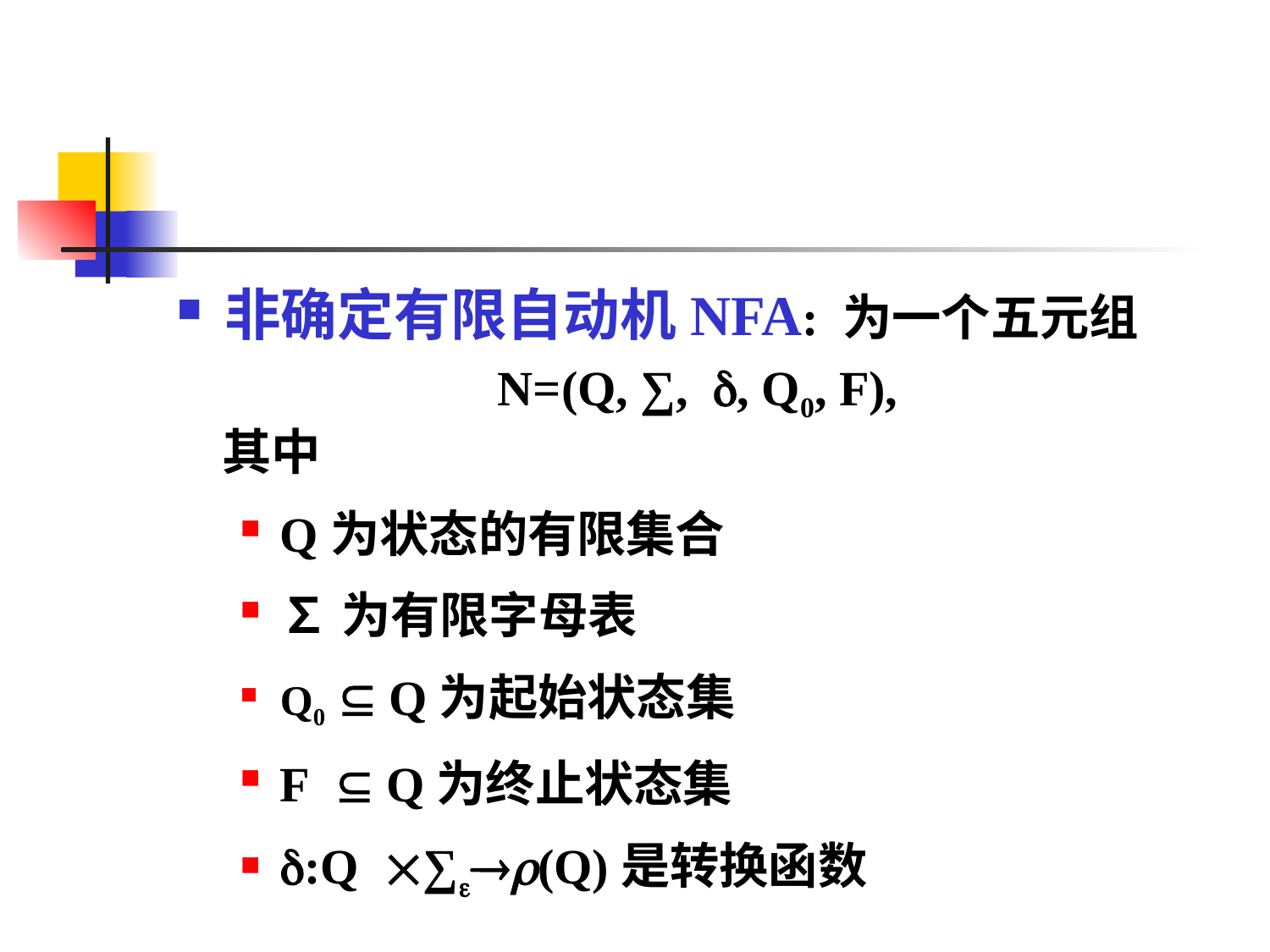

#
非确定有限自动机NFA: 为一个五元组
N=(Q, ∑, δ, Q0, F),
   其中
Q为状态的有限集合
∑为有限字母表
Q0 ⊆ Q为起始状态集
F ⊆ Q为终止状态集
δ:Q ×∑ε→ρ(Q)是转换函数